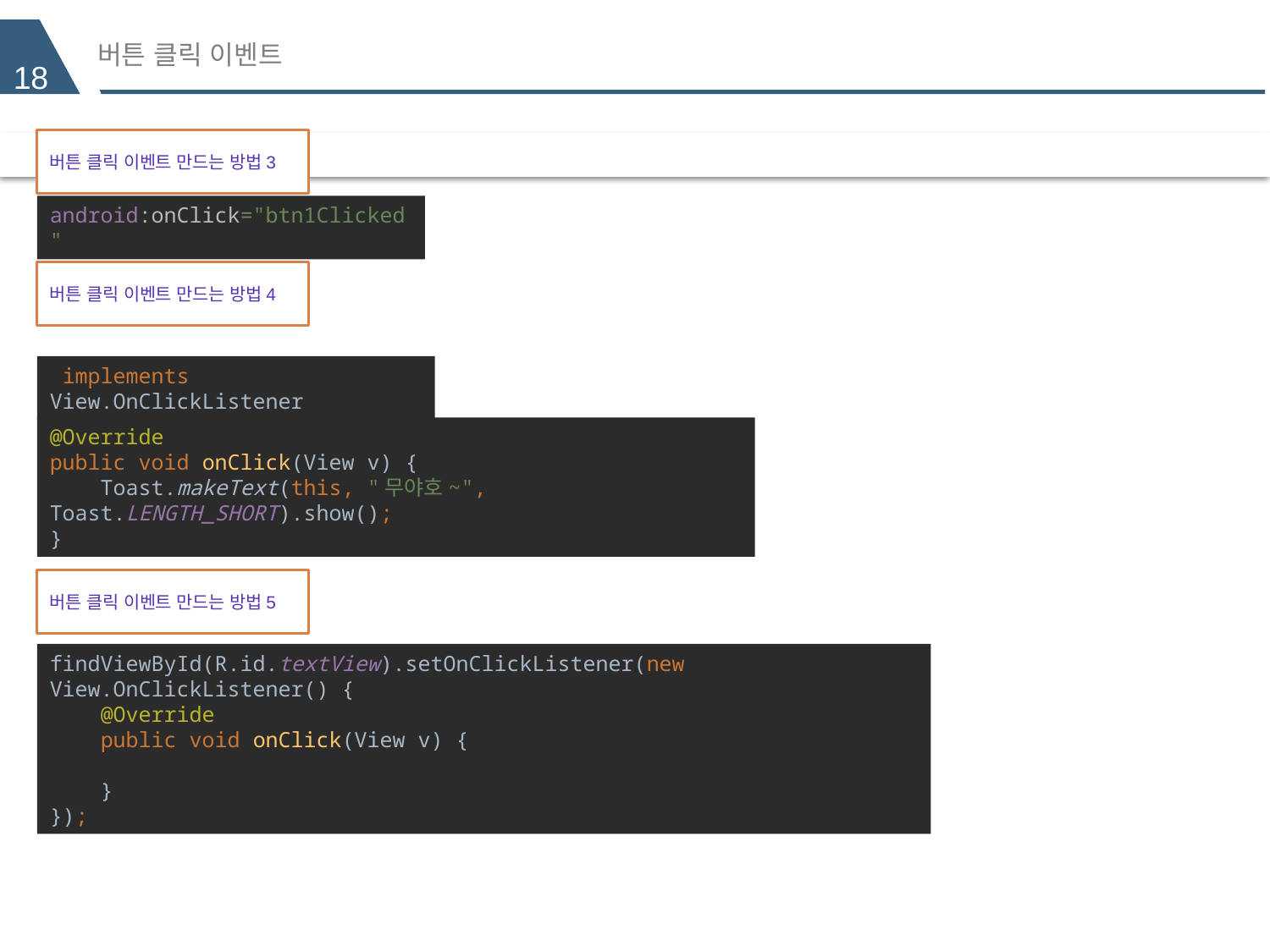

# 버튼 클릭 이벤트
18
버튼 클릭 이벤트 만드는 방법3
android:onClick="btn1Clicked"
버튼 클릭 이벤트 만드는 방법4
 implements View.OnClickListener
@Override
public void onClick(View v) {
    Toast.makeText(this, "무야호~", Toast.LENGTH_SHORT).show();
}
버튼 클릭 이벤트 만드는 방법5
findViewById(R.id.textView).setOnClickListener(new View.OnClickListener() {
    @Override
    public void onClick(View v) {
    }
});